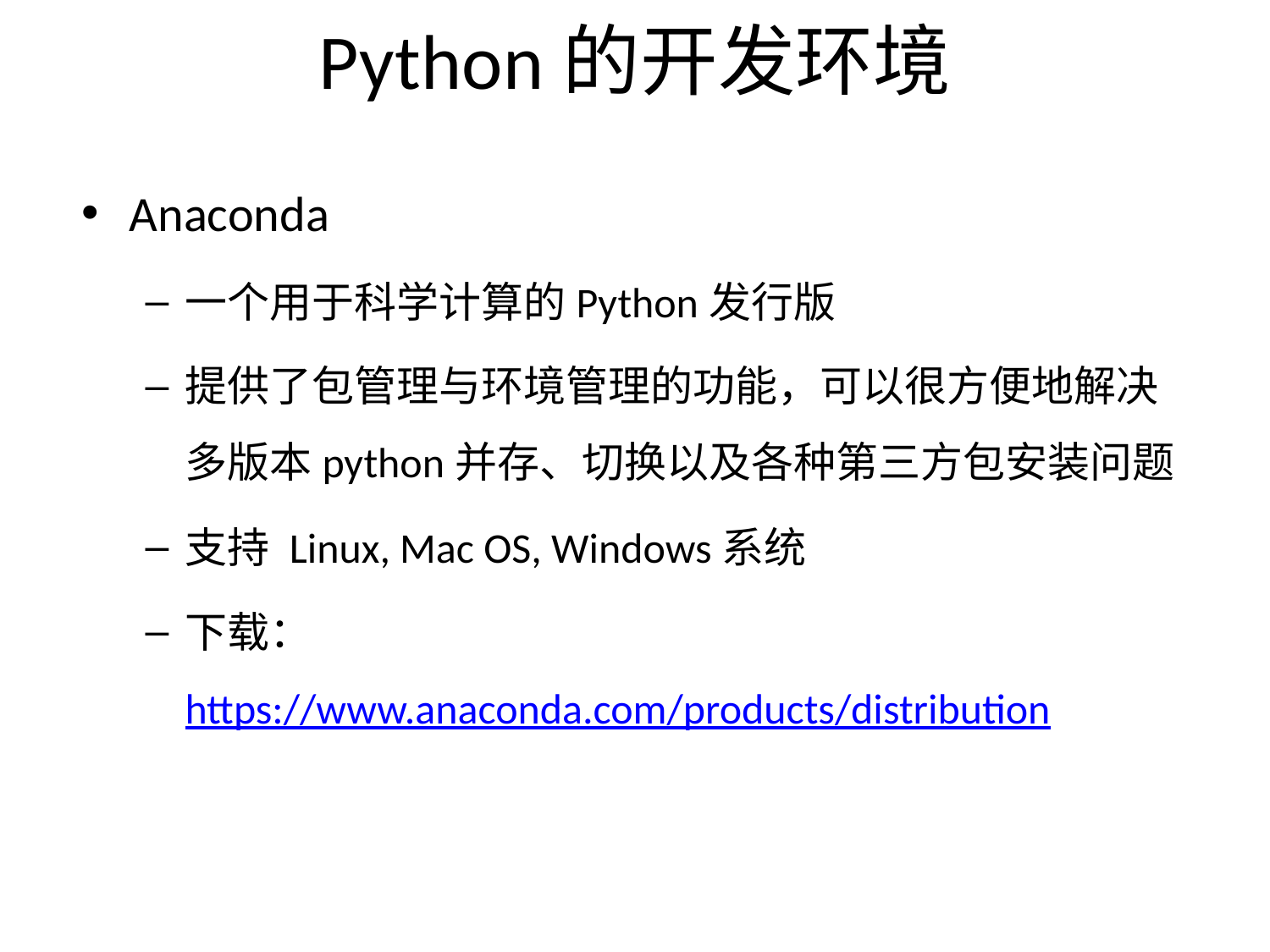

# Python的开发环境
Anaconda
一个用于科学计算的Python发行版
提供了包管理与环境管理的功能，可以很方便地解决多版本python并存、切换以及各种第三方包安装问题
支持 Linux, Mac OS, Windows系统
下载： https://www.anaconda.com/products/distribution